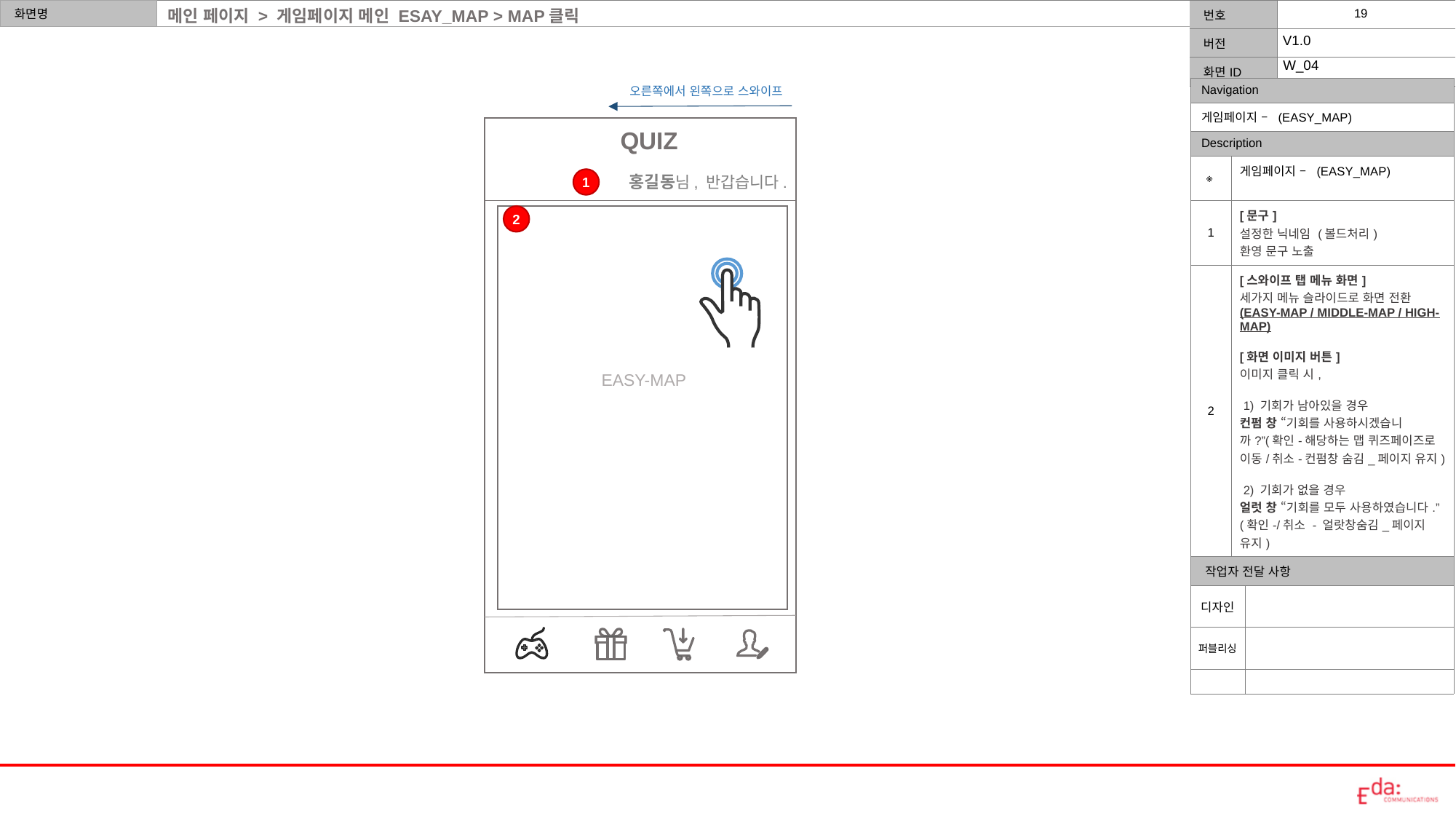

메인 페이지 > 게임페이지 메인 ESAY_MAP > MAP클릭
W_04
| Navigation |  |  |
| --- | --- | --- |
| 게임페이지 – (EASY\_MAP) |  |  |
| Description |  |  |
| ※ | 게임페이지 – (EASY\_MAP) |  |
| 1 | [문구] 설정한 닉네임 (볼드처리) 환영 문구 노출 |  |
| 2 | [스와이프 탭 메뉴 화면] 세가지 메뉴 슬라이드로 화면 전환 (EASY-MAP / MIDDLE-MAP / HIGH-MAP) [화면 이미지 버튼] 이미지 클릭 시, 1) 기회가 남아있을 경우 컨펌 창 “기회를 사용하시겠습니까?”(확인-해당하는 맵 퀴즈페이즈로 이동/취소-컨펌창 숨김\_페이지 유지) 2) 기회가 없을 경우 얼럿 창 “기회를 모두 사용하였습니다.” (확인-/취소 - 얼랏창숨김\_페이지 유지) |  |
| 작업자 전달 사항 |  |  |
| 디자인 |  |  |
| 퍼블리싱 |  |  |
|  |  |  |
오른쪽에서 왼쪽으로 스와이프

QUIZ
홍길동님, 반갑습니다.
1

2

EASY-MAP